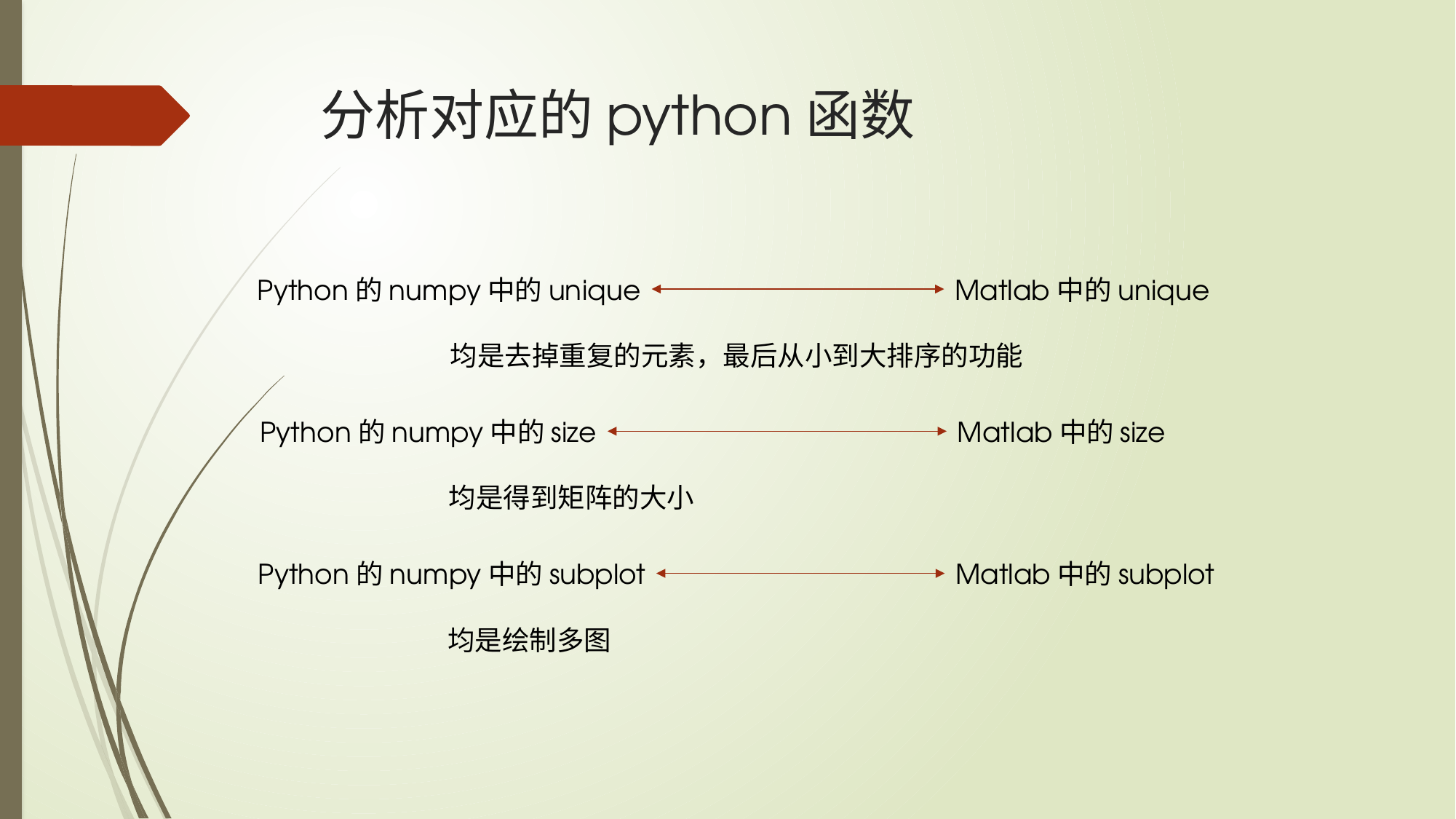

# 分析对应的python函数
Python的numpy中的unique
Matlab中的unique
均是去掉重复的元素，最后从小到大排序的功能
Python的numpy中的size
Matlab中的size
均是得到矩阵的大小
Python的numpy中的subplot
Matlab中的subplot
均是绘制多图